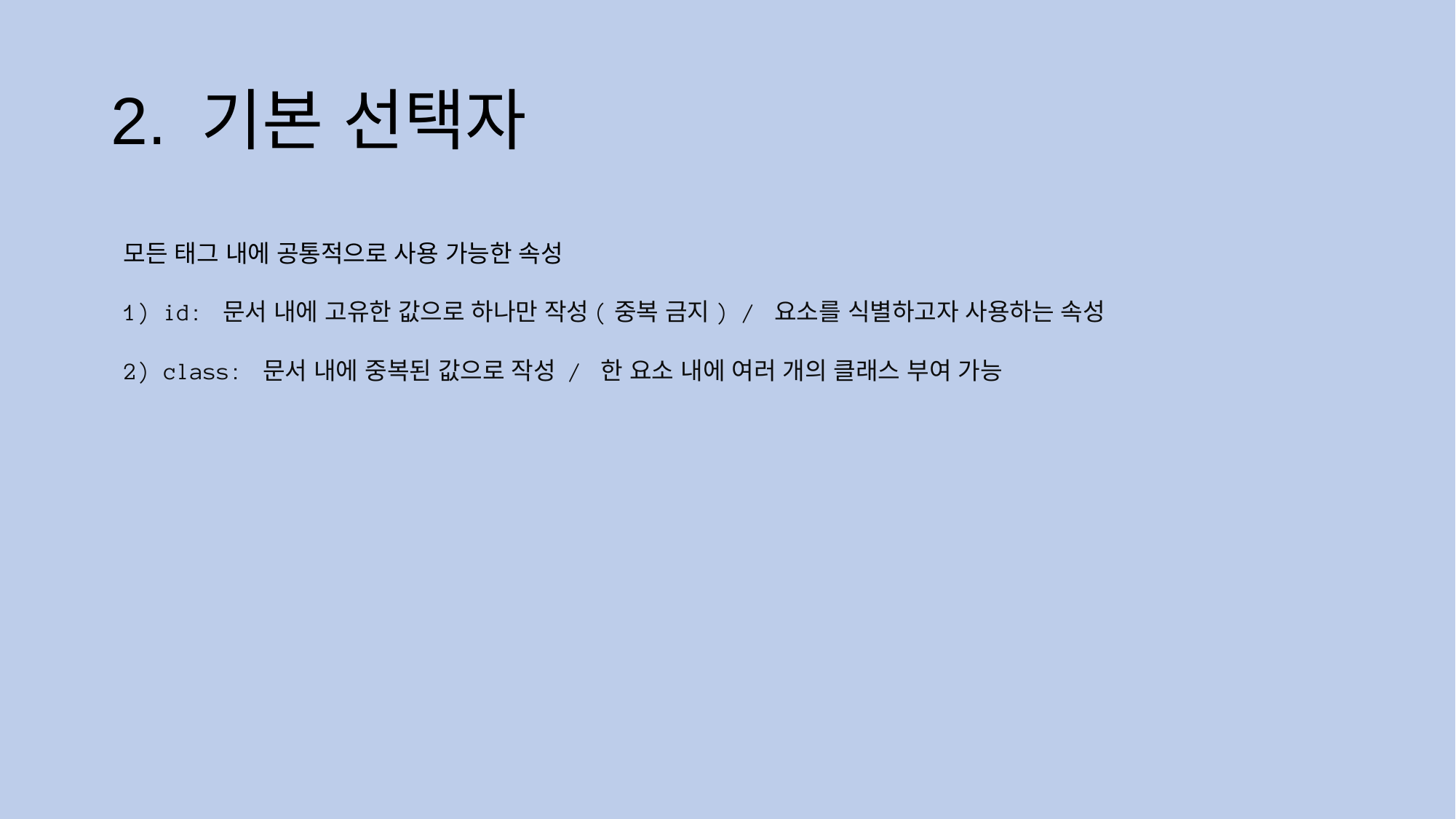

# 2. 기본 선택자
 모든 태그 내에 공통적으로 사용 가능한 속성
 1) id: 문서 내에 고유한 값으로 하나만 작성(중복 금지) / 요소를 식별하고자 사용하는 속성
 2) class: 문서 내에 중복된 값으로 작성 / 한 요소 내에 여러 개의 클래스 부여 가능